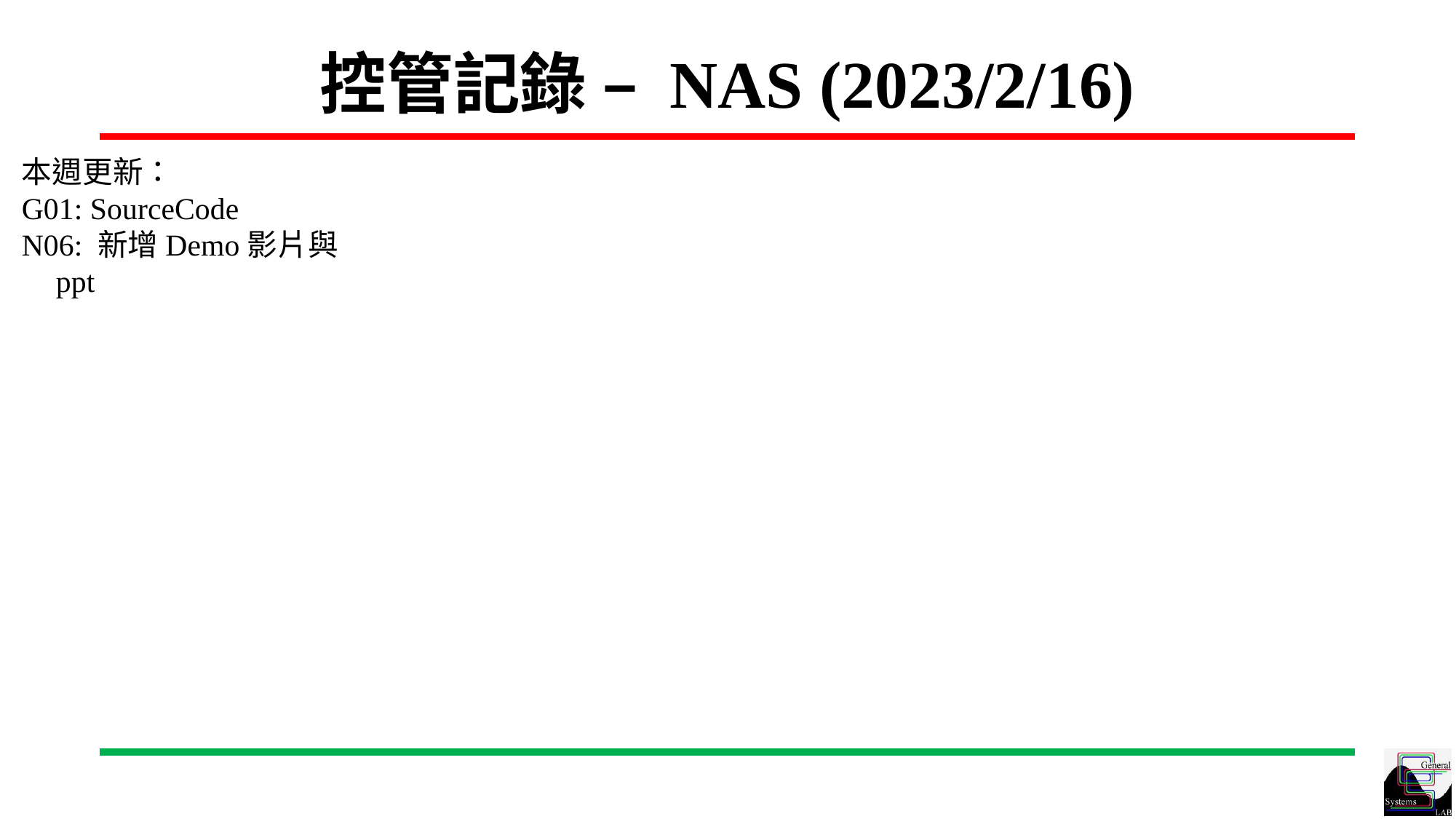

# 控管記錄 – NAS (2023/2/16)
本週更新：
G01: SourceCode
N06: 新增Demo影片與ppt